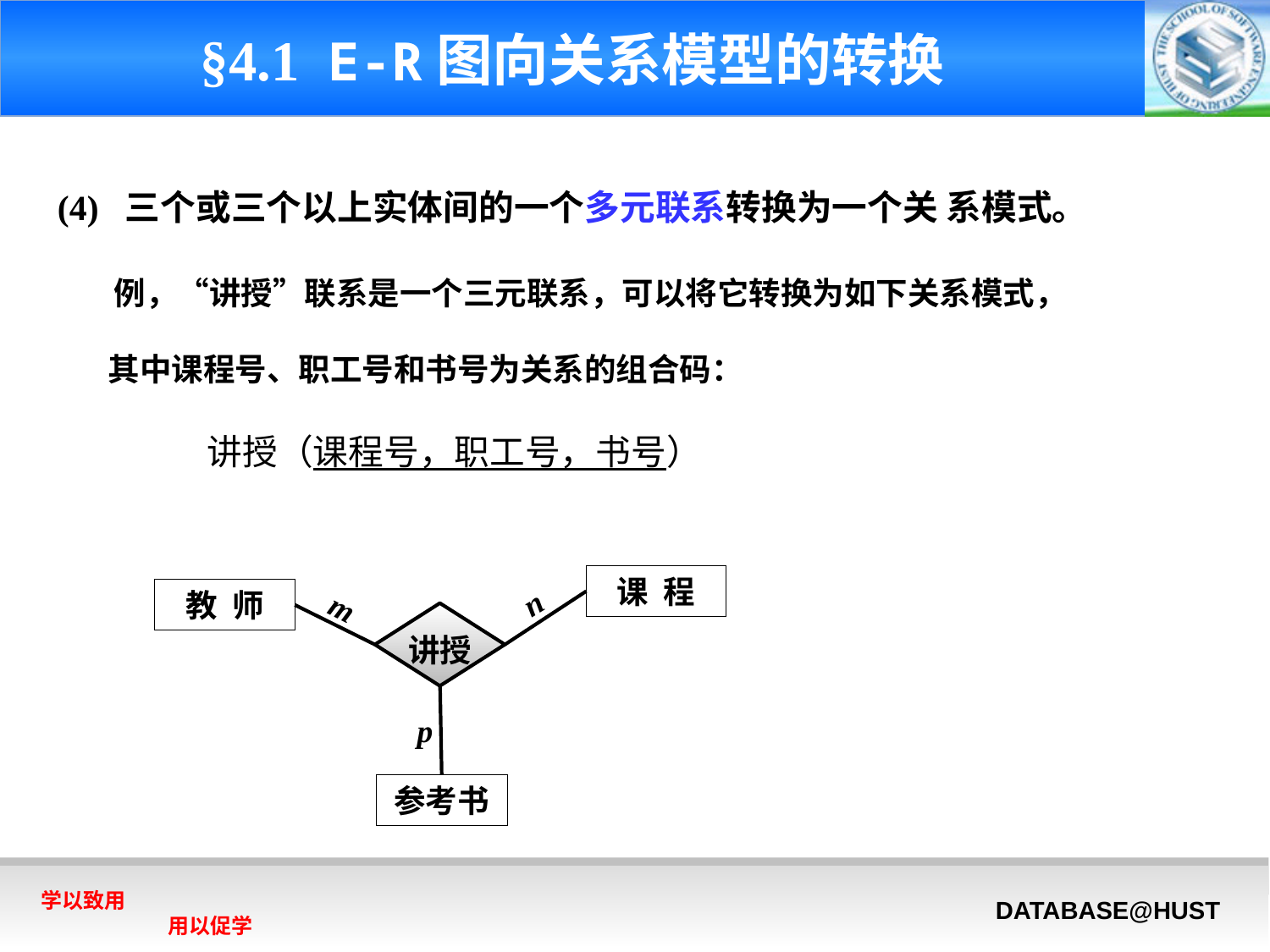

# §4.1  E-R图向关系模型的转换
(4)  三个或三个以上实体间的一个多元联系转换为一个关 系模式。
      例，“讲授”联系是一个三元联系，可以将它转换为如下关系模式，
      其中课程号、职工号和书号为关系的组合码：
　　           讲授（课程号，职工号，书号）
课  程
n
教  师
m

讲授
p
参考书